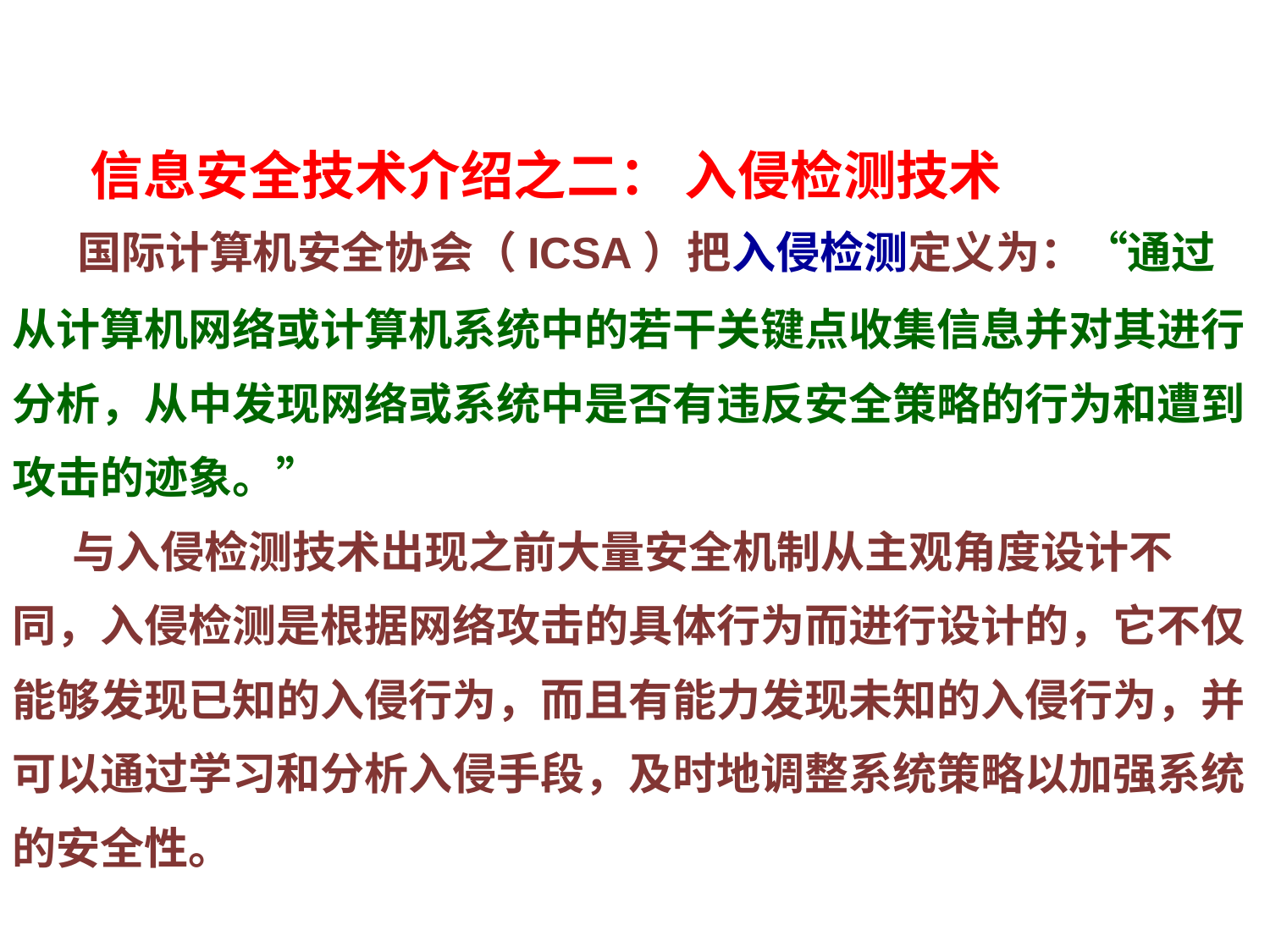

#
     信息安全技术介绍之二： 入侵检测技术
     国际计算机安全协会（ICSA）把入侵检测定义为：“通过从计算机网络或计算机系统中的若干关键点收集信息并对其进行分析，从中发现网络或系统中是否有违反安全策略的行为和遭到攻击的迹象。”
      与入侵检测技术出现之前大量安全机制从主观角度设计不同，入侵检测是根据网络攻击的具体行为而进行设计的，它不仅能够发现已知的入侵行为，而且有能力发现未知的入侵行为，并可以通过学习和分析入侵手段，及时地调整系统策略以加强系统的安全性。